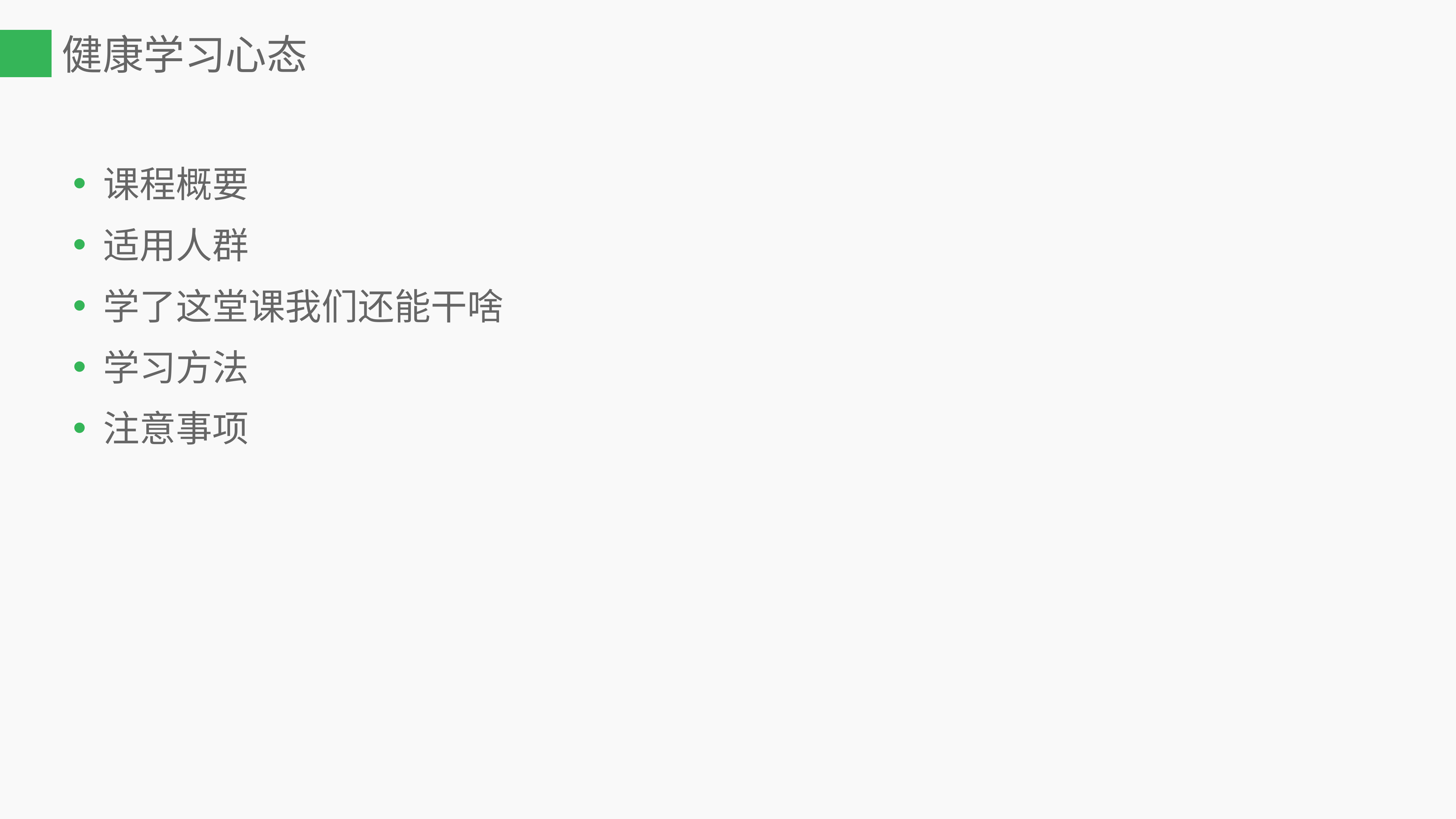

# 健康学习心态
课程概要
适用人群
学了这堂课我们还能干啥
学习方法
注意事项